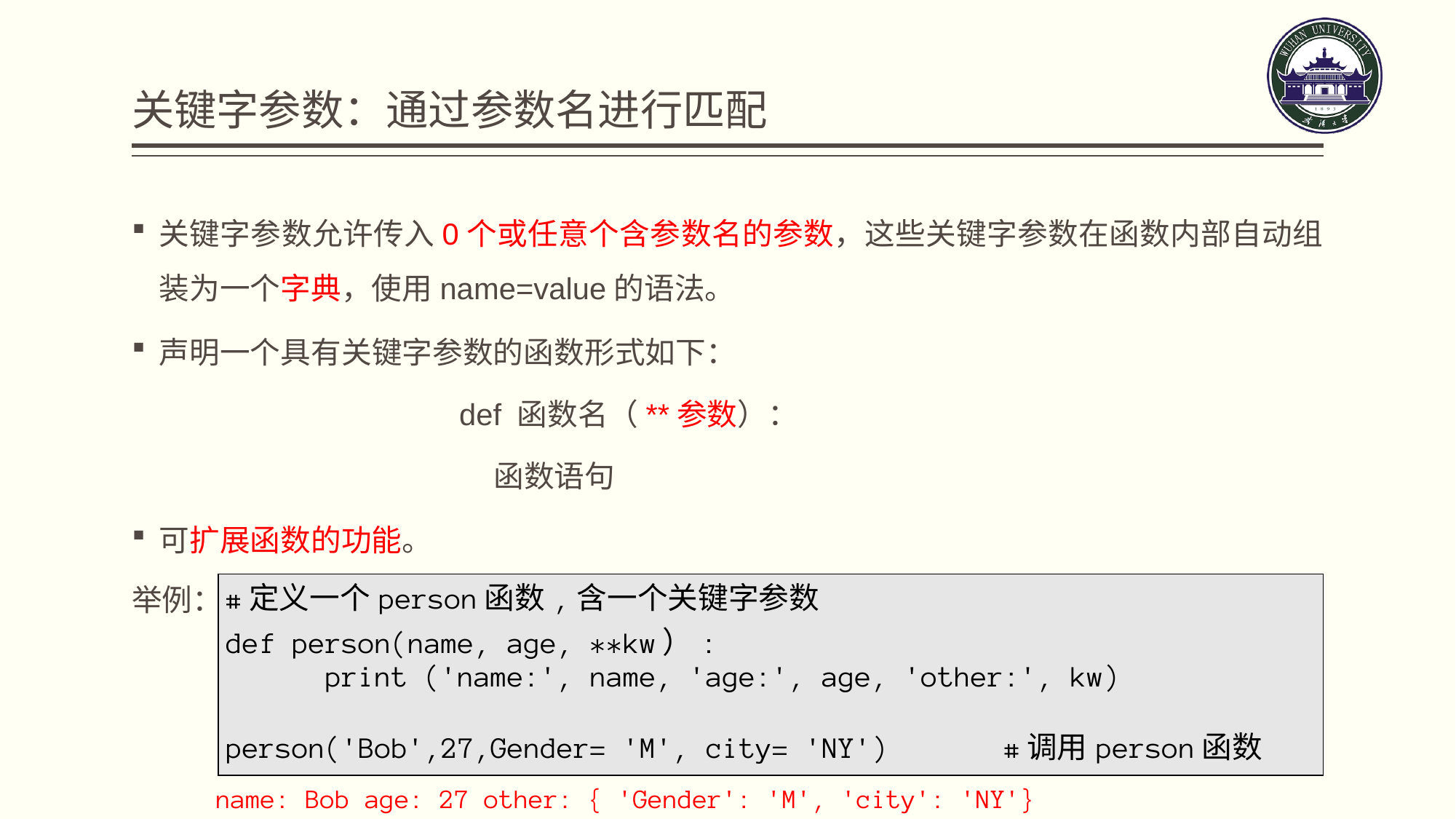

# 关键字参数：通过参数名进行匹配
关键字参数允许传入0个或任意个含参数名的参数，这些关键字参数在函数内部自动组装为一个字典，使用name=value的语法。
声明一个具有关键字参数的函数形式如下：
def 函数名（**参数）：
    函数语句
可扩展函数的功能。
举例：

| #定义一个person函数,含一个关键字参数 def person(name, age, \*\*kw）: print ('name:', name, 'age:', age, 'other:', kw) person('Bob',27,Gender= 'M', city= 'NY') #调用person函数 |
| --- |
name: Bob age: 27 other: { 'Gender': 'M', 'city': 'NY'}